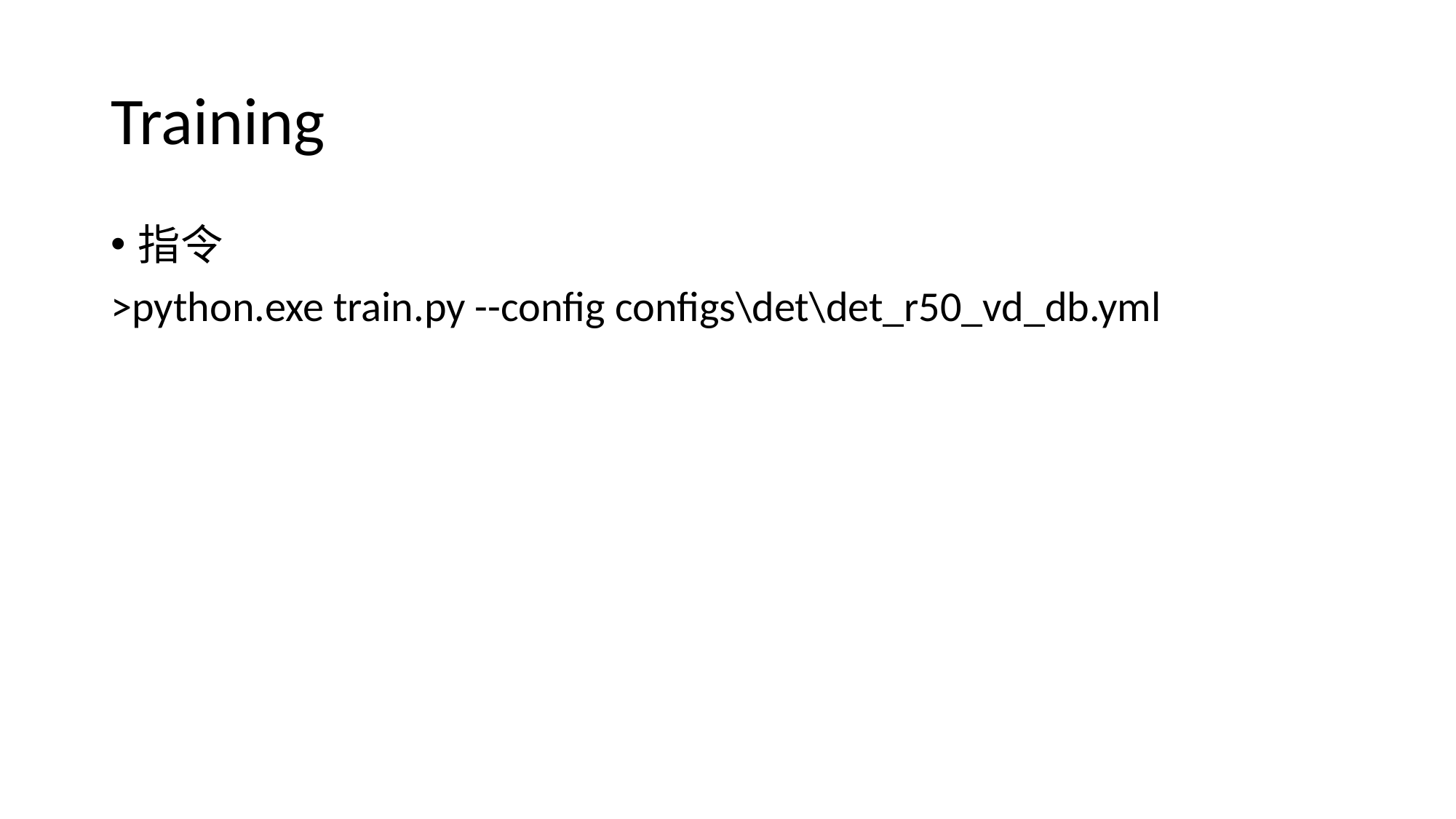

# Training
指令
>python.exe train.py --config configs\det\det_r50_vd_db.yml